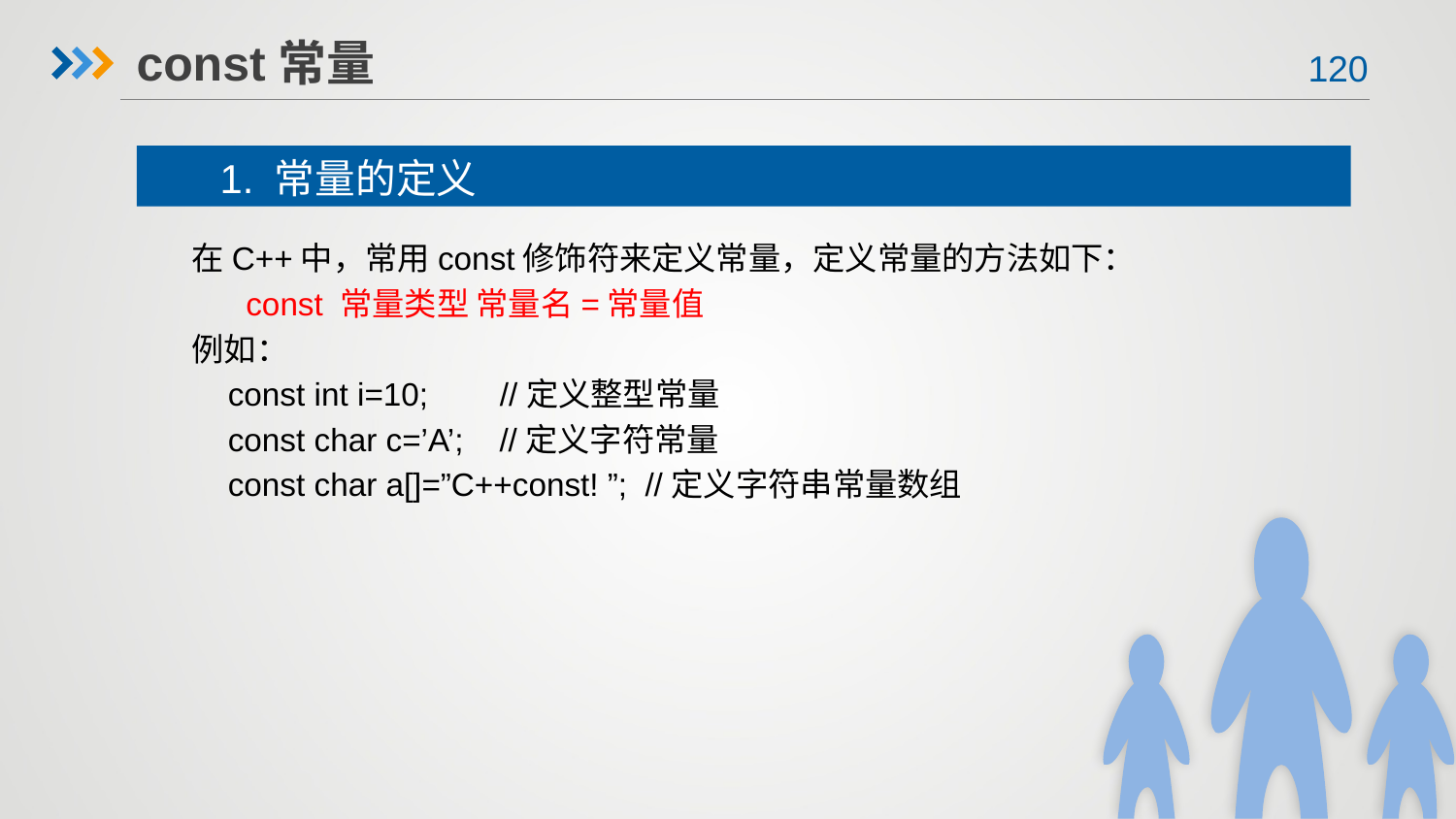

const常量

1. 常量的定义
在C++中，常用const修饰符来定义常量，定义常量的方法如下：
      const 常量类型 常量名=常量值
例如：
    const int i=10;        //定义整型常量
    const char c=’A’;    //定义字符常量
    const char a[]=”C++const! ”;  //定义字符串常量数组